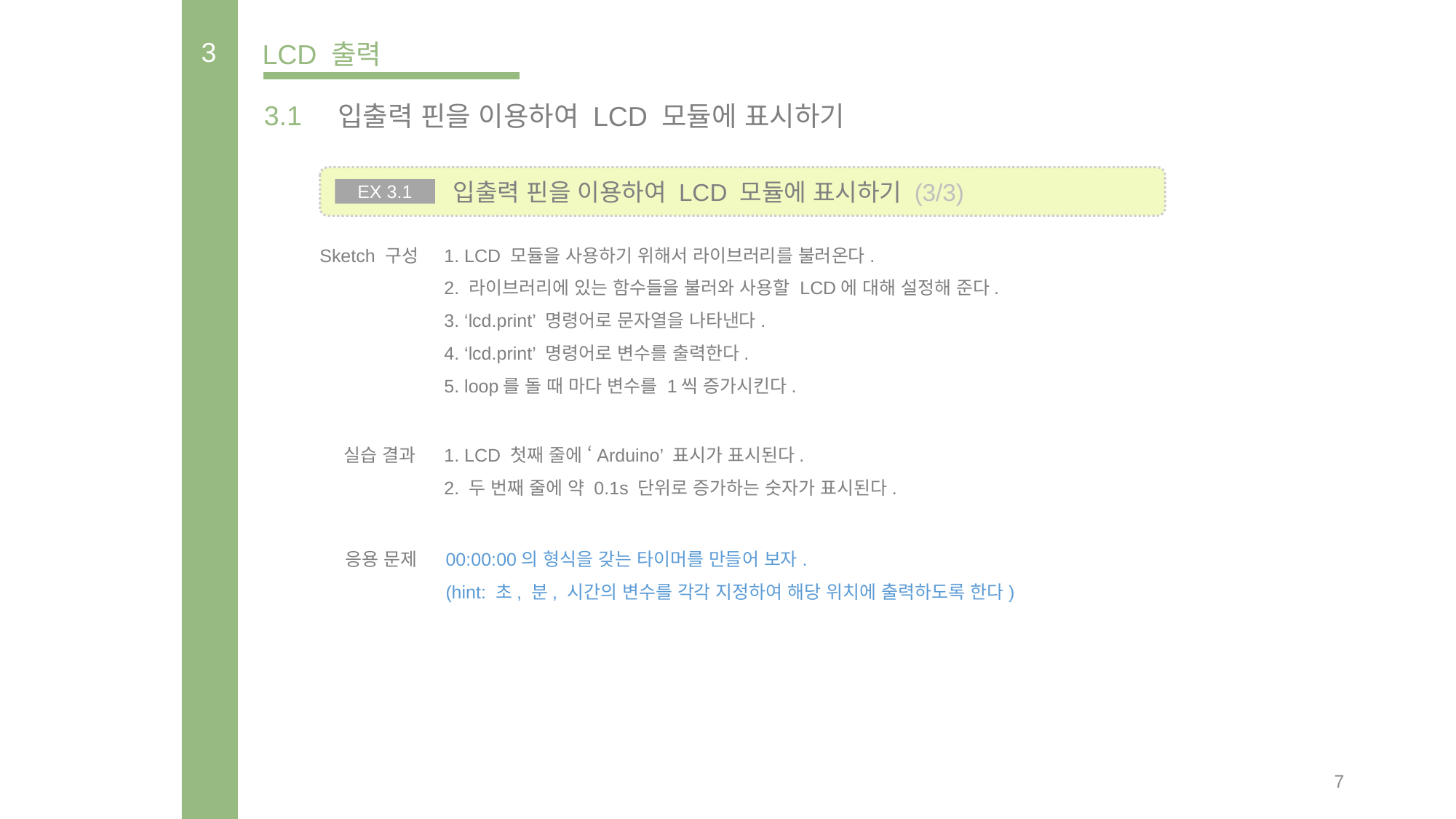

3
LCD 출력
3.1
입출력 핀을 이용하여 LCD 모듈에 표시하기
                 입출력 핀을 이용하여 LCD 모듈에 표시하기 (3/3)
EX 3.1
Sketch 구성
1. LCD 모듈을 사용하기 위해서 라이브러리를 불러온다.
2. 라이브러리에 있는 함수들을 불러와 사용할 LCD에 대해 설정해 준다.
3. ‘lcd.print’ 명령어로 문자열을 나타낸다.
4. ‘lcd.print’ 명령어로 변수를 출력한다.
5. loop를 돌 때 마다 변수를 1씩 증가시킨다.
실습 결과
1. LCD 첫째 줄에 ‘Arduino’ 표시가 표시된다.
2. 두 번째 줄에 약 0.1s 단위로 증가하는 숫자가 표시된다.
응용 문제
00:00:00의 형식을 갖는 타이머를 만들어 보자.
(hint: 초, 분, 시간의 변수를 각각 지정하여 해당 위치에 출력하도록 한다)
7